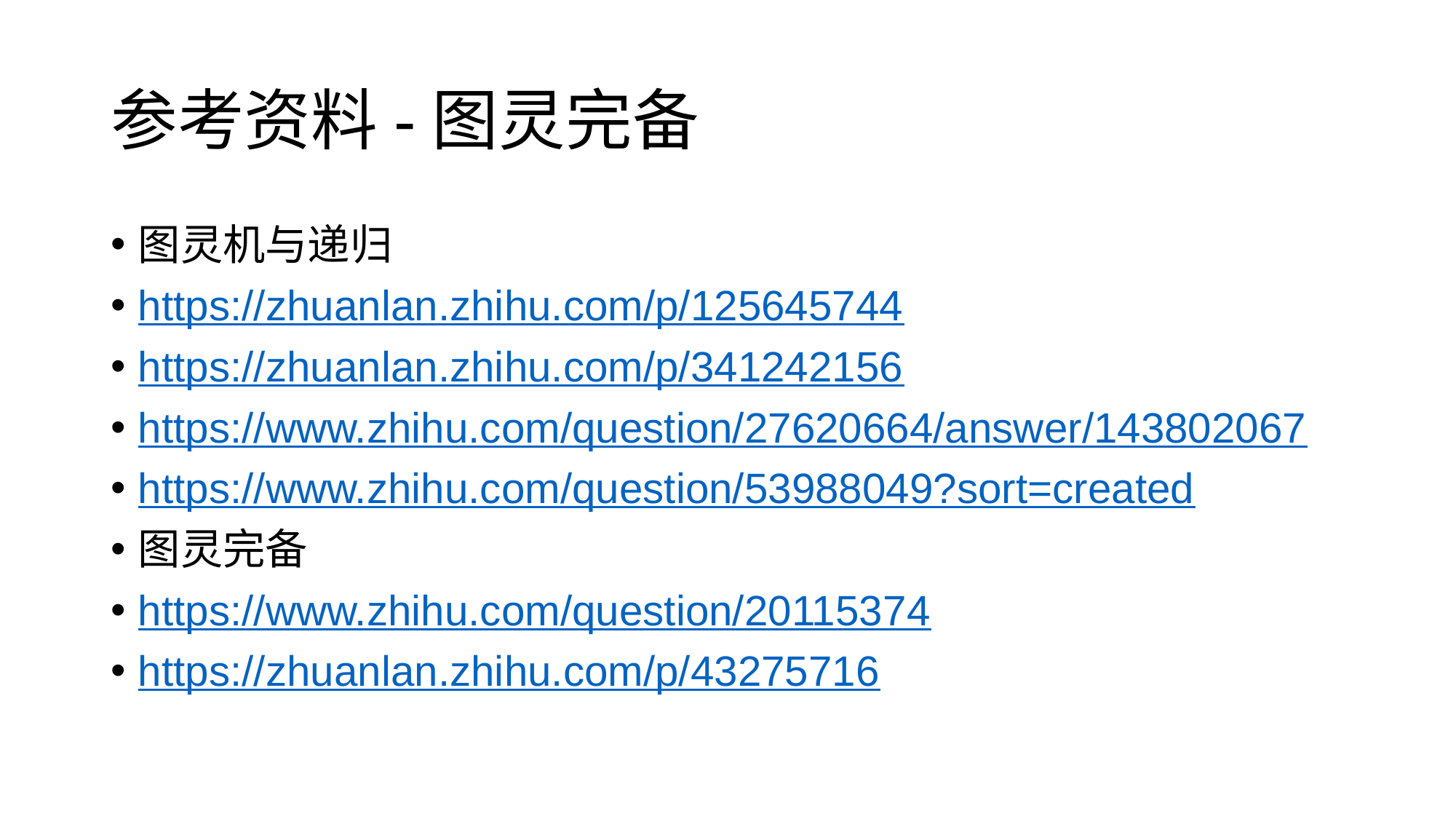

# 参考资料-图灵完备
图灵机与递归
https://zhuanlan.zhihu.com/p/125645744
https://zhuanlan.zhihu.com/p/341242156
https://www.zhihu.com/question/27620664/answer/143802067
https://www.zhihu.com/question/53988049?sort=created
图灵完备
https://www.zhihu.com/question/20115374
https://zhuanlan.zhihu.com/p/43275716